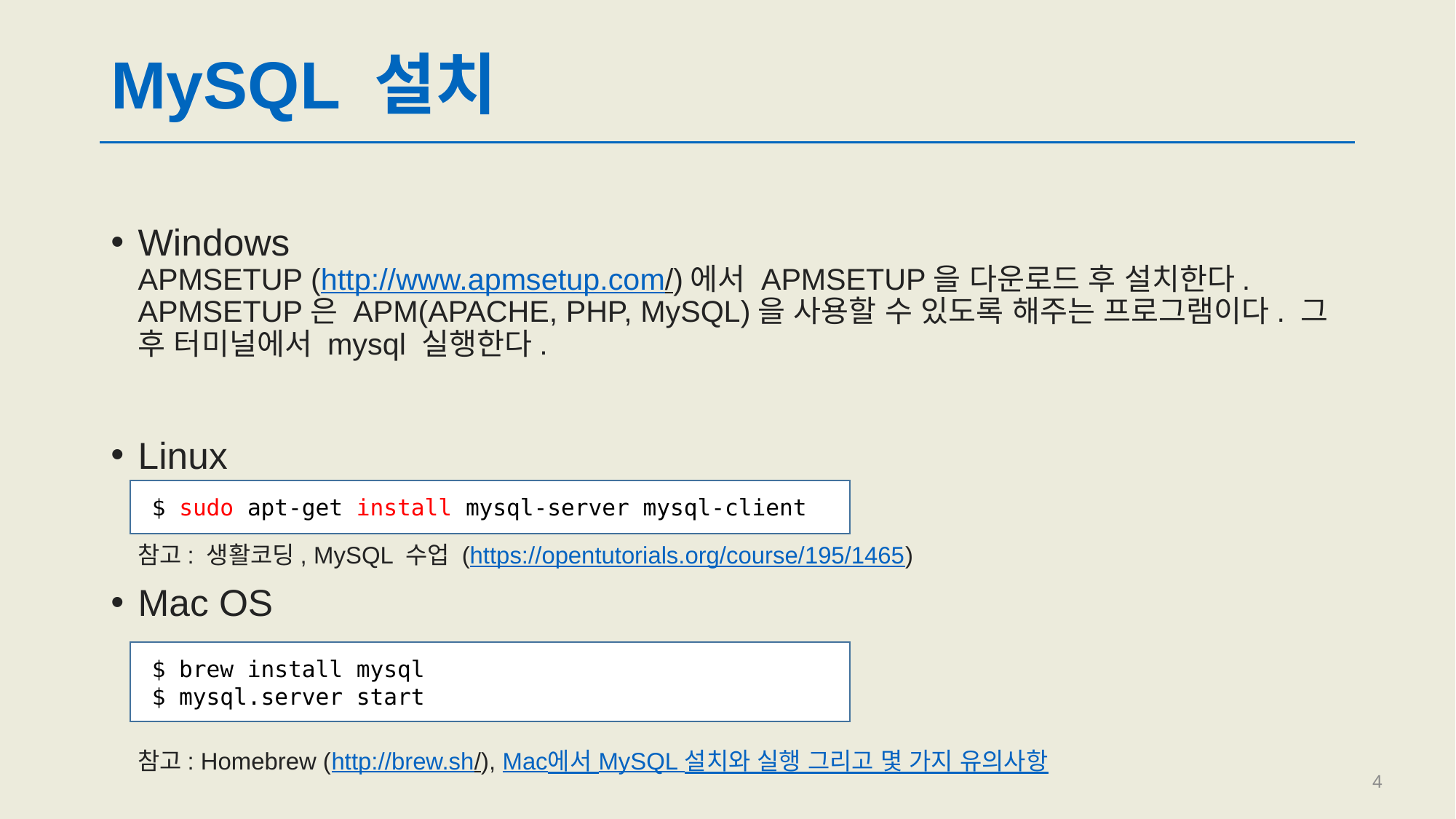

# MySQL 설치
Windows
APMSETUP (http://www.apmsetup.com/)에서 APMSETUP을 다운로드 후 설치한다. APMSETUP은 APM(APACHE, PHP, MySQL)을 사용할 수 있도록 해주는 프로그램이다. 그 후 터미널에서 mysql 실행한다.

Linux
‘
참고: 생활코딩, MySQL 수업 (https://opentutorials.org/course/195/1465)
Mac OS
참고: Homebrew (http://brew.sh/), Mac에서 MySQL 설치와 실행 그리고 몇 가지 유의사항
$ sudo apt-get install mysql-server mysql-client
$ brew install mysql
$ mysql.server start
4